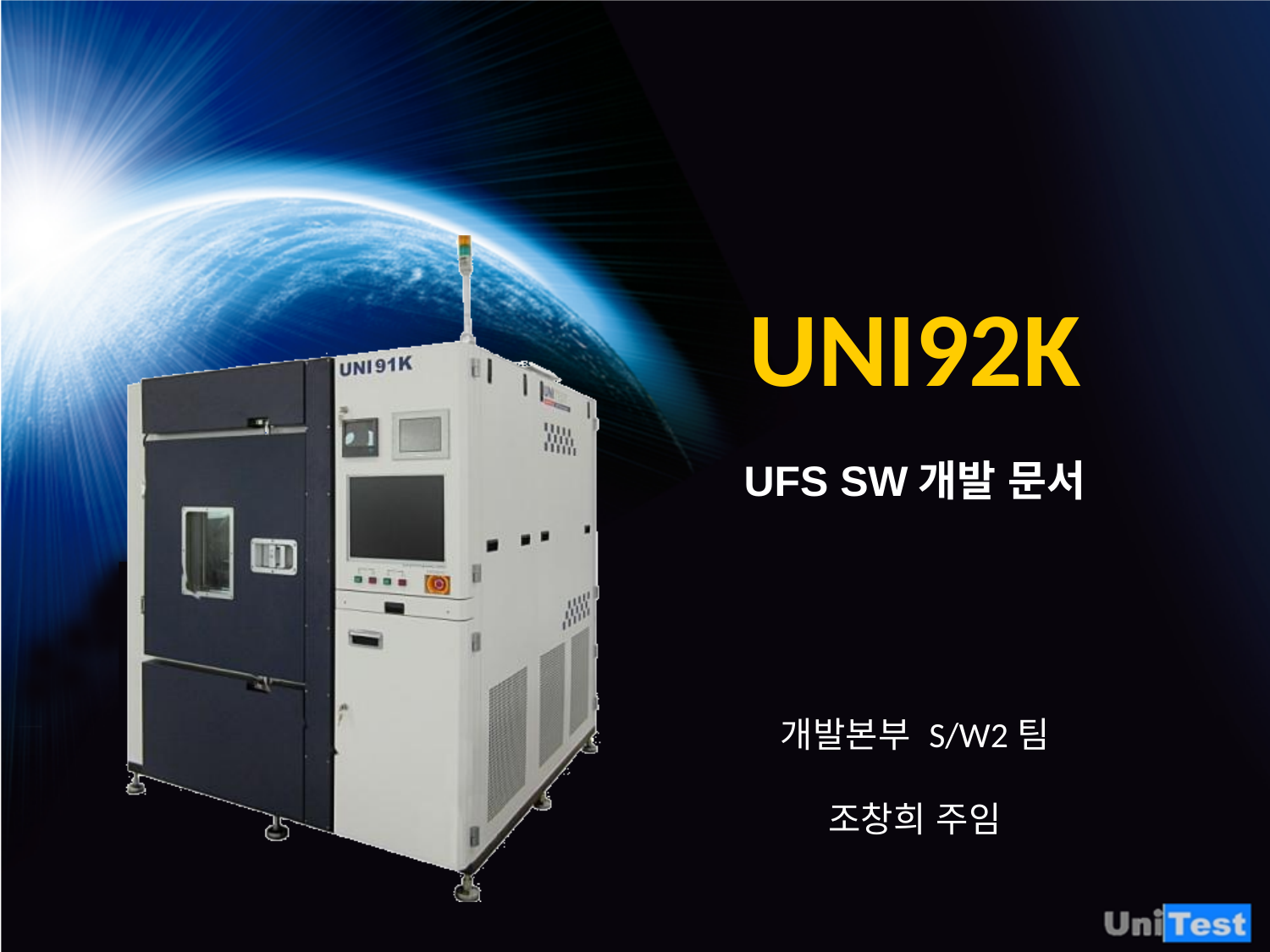

UNI92K
UFS SW개발 문서
개발본부 S/W2팀

조창희 주임